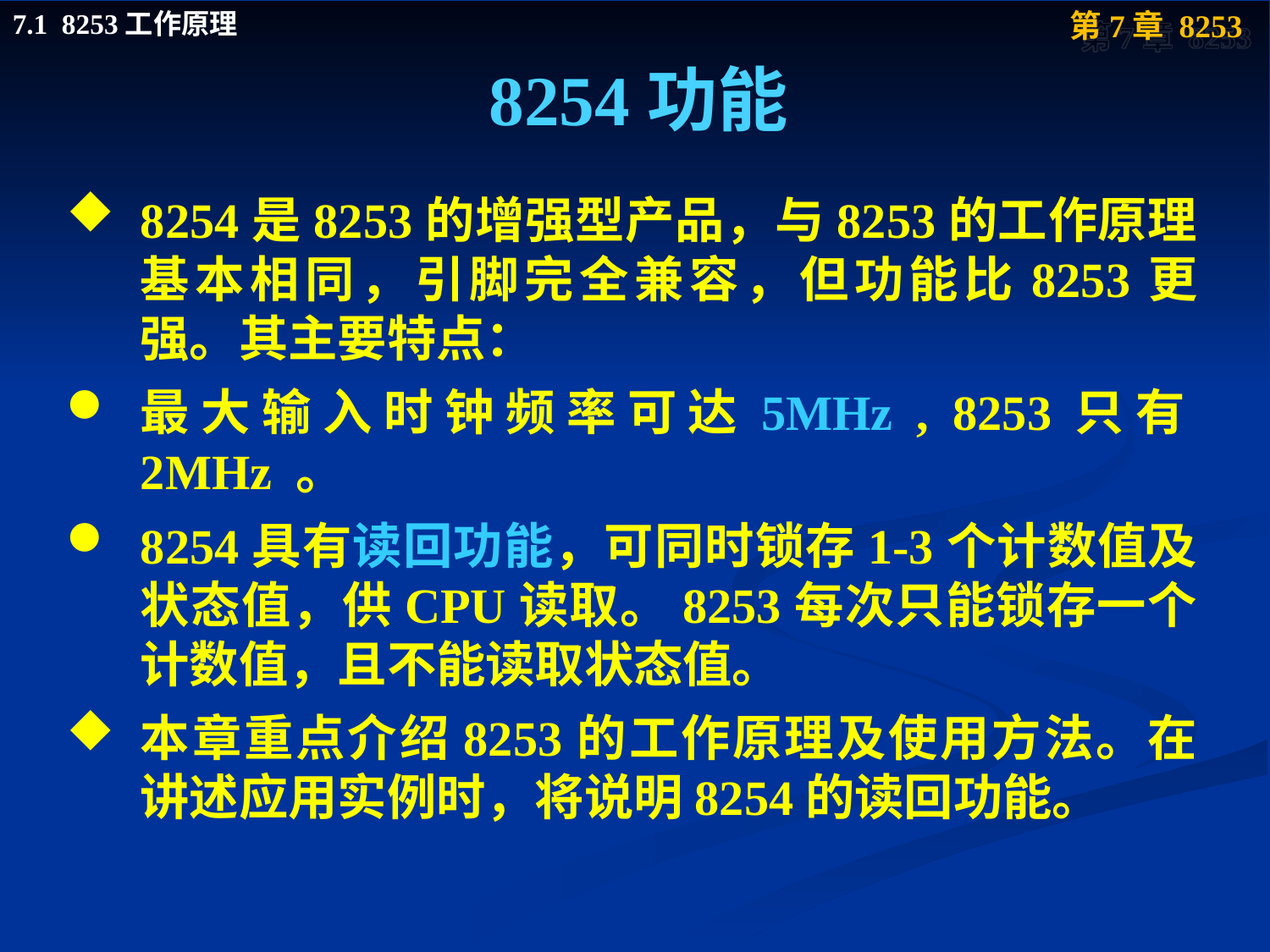

# 8254功能
8254是8253的增强型产品，与8253的工作原理基本相同，引脚完全兼容，但功能比8253更强。其主要特点：
最大输入时钟频率可达5MHz , 8253只有2MHz 。
8254具有读回功能，可同时锁存1-3个计数值及状态值，供CPU读取。8253每次只能锁存一个计数值，且不能读取状态值。
本章重点介绍8253的工作原理及使用方法。在讲述应用实例时，将说明8254的读回功能。